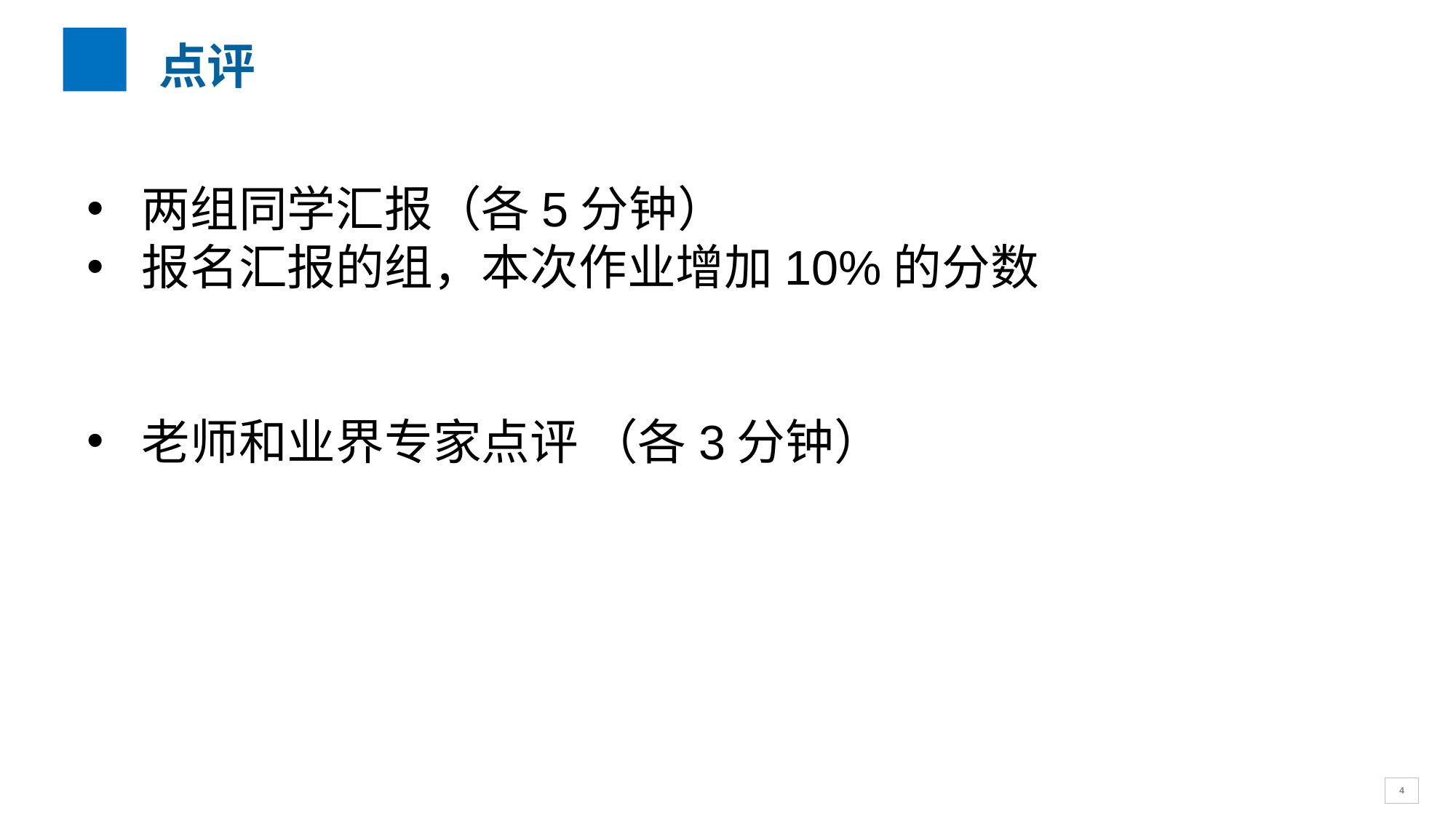

# 点评

两组同学汇报（各5分钟）
报名汇报的组，本次作业增加10%的分数

老师和业界专家点评 （各3分钟）